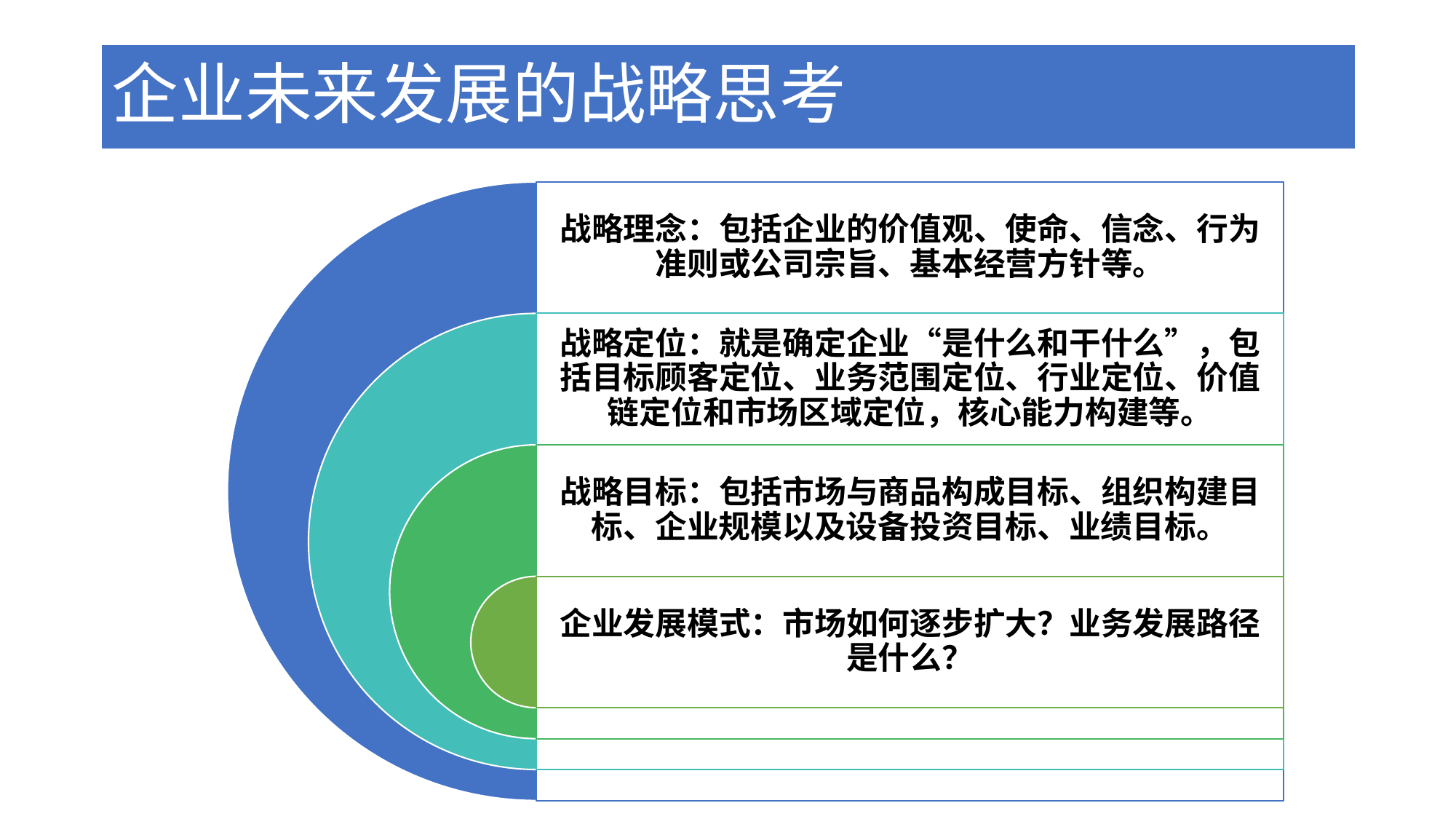

# 企业未来发展的战略思考
战略理念：包括企业的价值观、使命、信念、行为准则或公司宗旨、基本经营方针等。
战略定位：就是确定企业“是什么和干什么”，包括目标顾客定位、业务范围定位、行业定位、价值链定位和市场区域定位，核心能力构建等。
战略目标：包括市场与商品构成目标、组织构建目标、企业规模以及设备投资目标、业绩目标。
企业发展模式：市场如何逐步扩大？业务发展路径是什么？